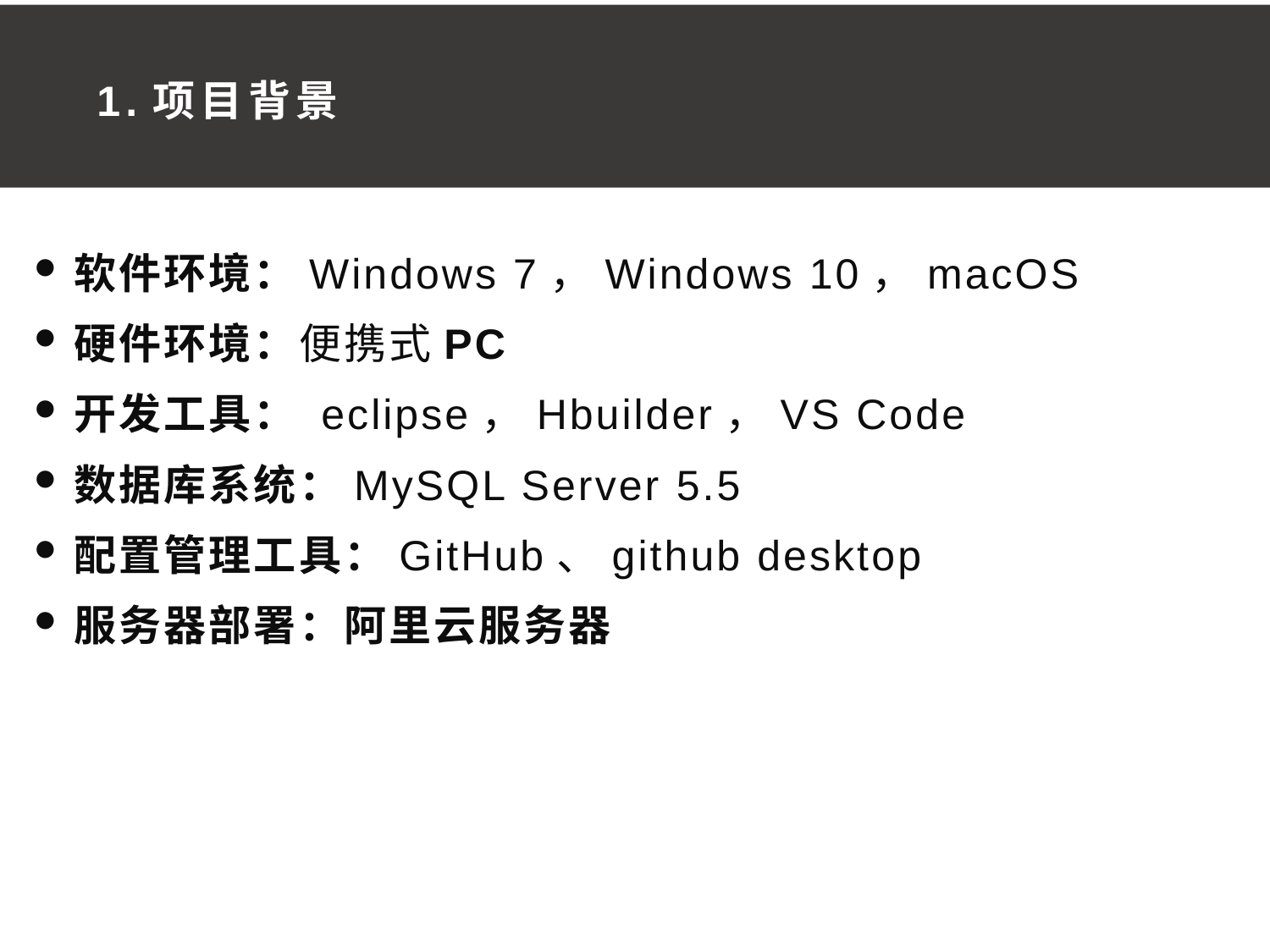

1.项目背景
软件环境：Windows 7，Windows 10，macOS
硬件环境：便携式PC
开发工具： eclipse，Hbuilder，VS Code
数据库系统：MySQL Server 5.5
配置管理工具：GitHub、github desktop
服务器部署：阿里云服务器